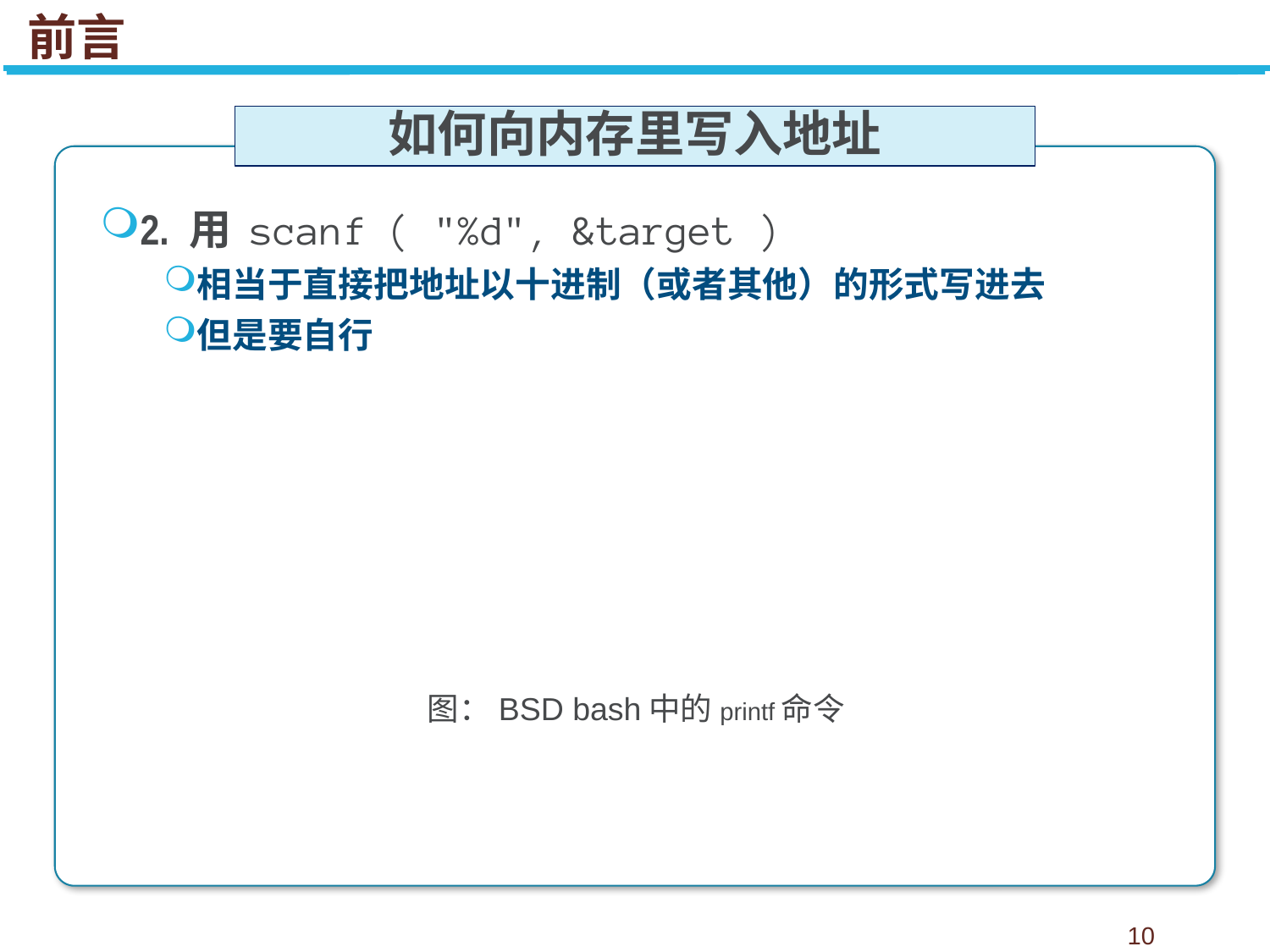

# 前言
如何向内存里写入地址
2. 用 scanf ( "%d", &target )
相当于直接把地址以十进制（或者其他）的形式写进去
但是要自行
图：BSD bash中的printf命令
10